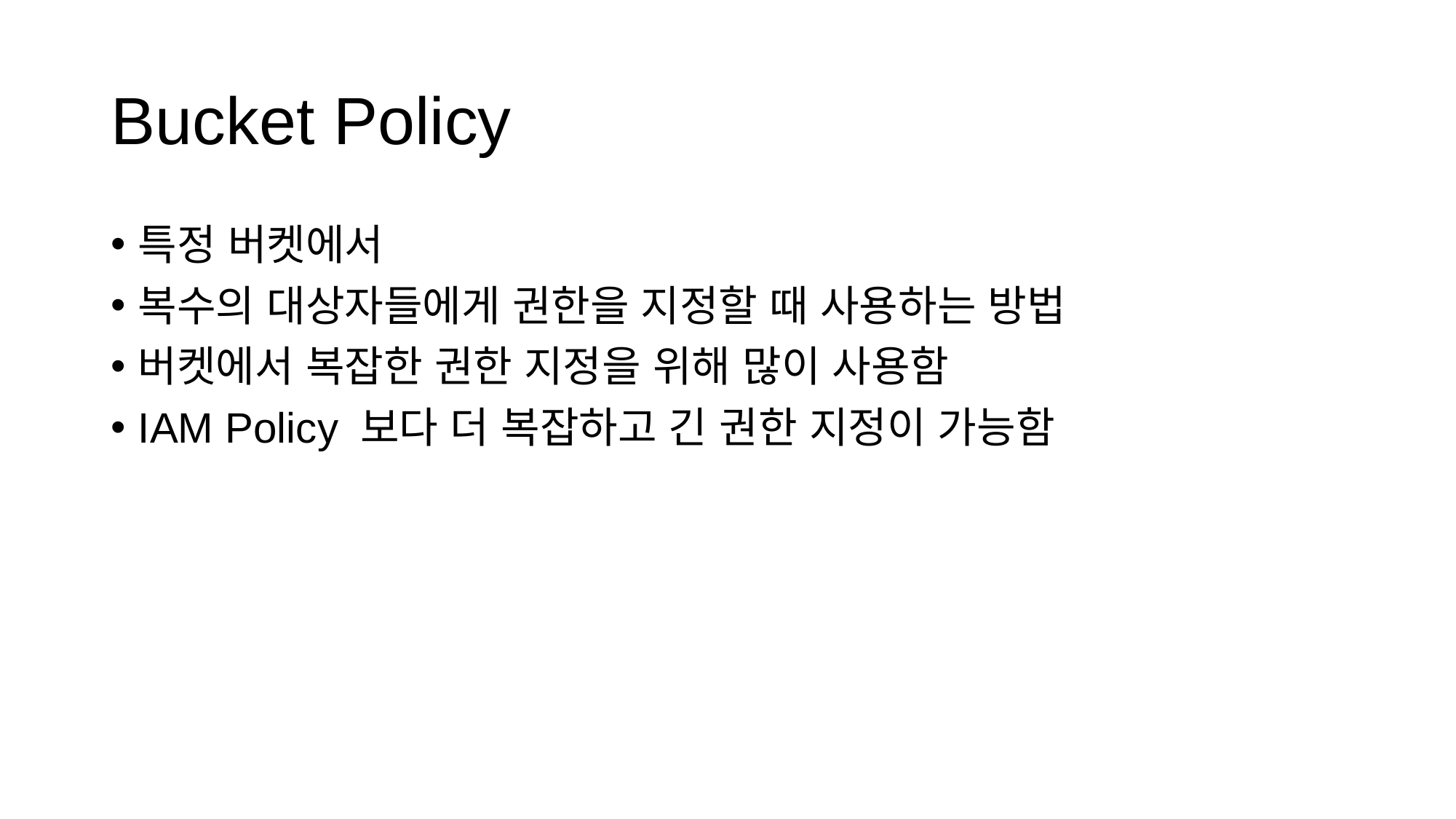

# Bucket Policy
특정 버켓에서
복수의 대상자들에게 권한을 지정할 때 사용하는 방법
버켓에서 복잡한 권한 지정을 위해 많이 사용함
IAM Policy 보다 더 복잡하고 긴 권한 지정이 가능함